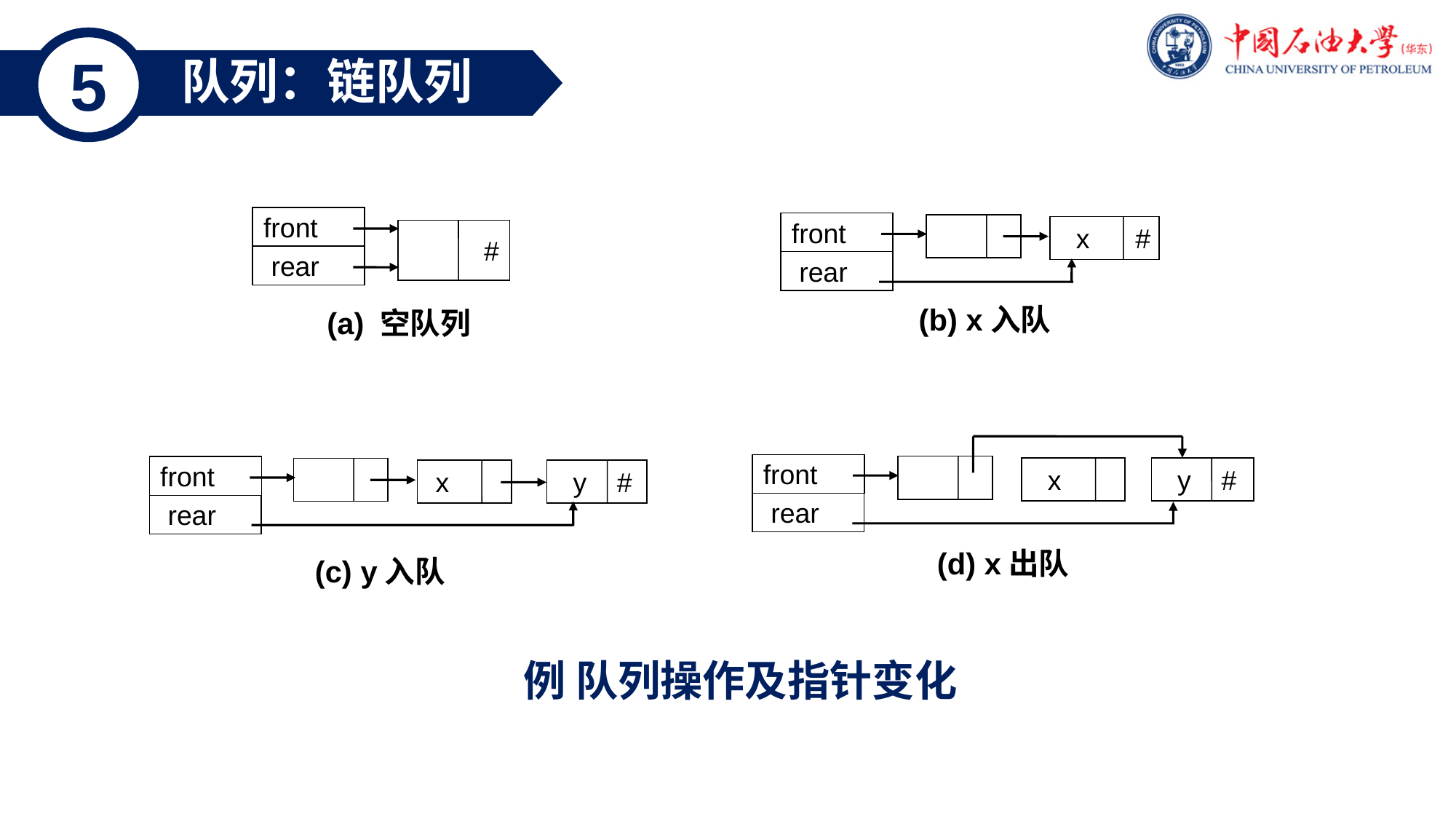

5
队列：链队列
front

 rear

#

(a) 空队列
front

  x      #

 rear

(b) x入队

front

  x

  y    #

 rear

(d) x出队
front

 x

  y    #

 rear

(c) y入队

例 队列操作及指针变化